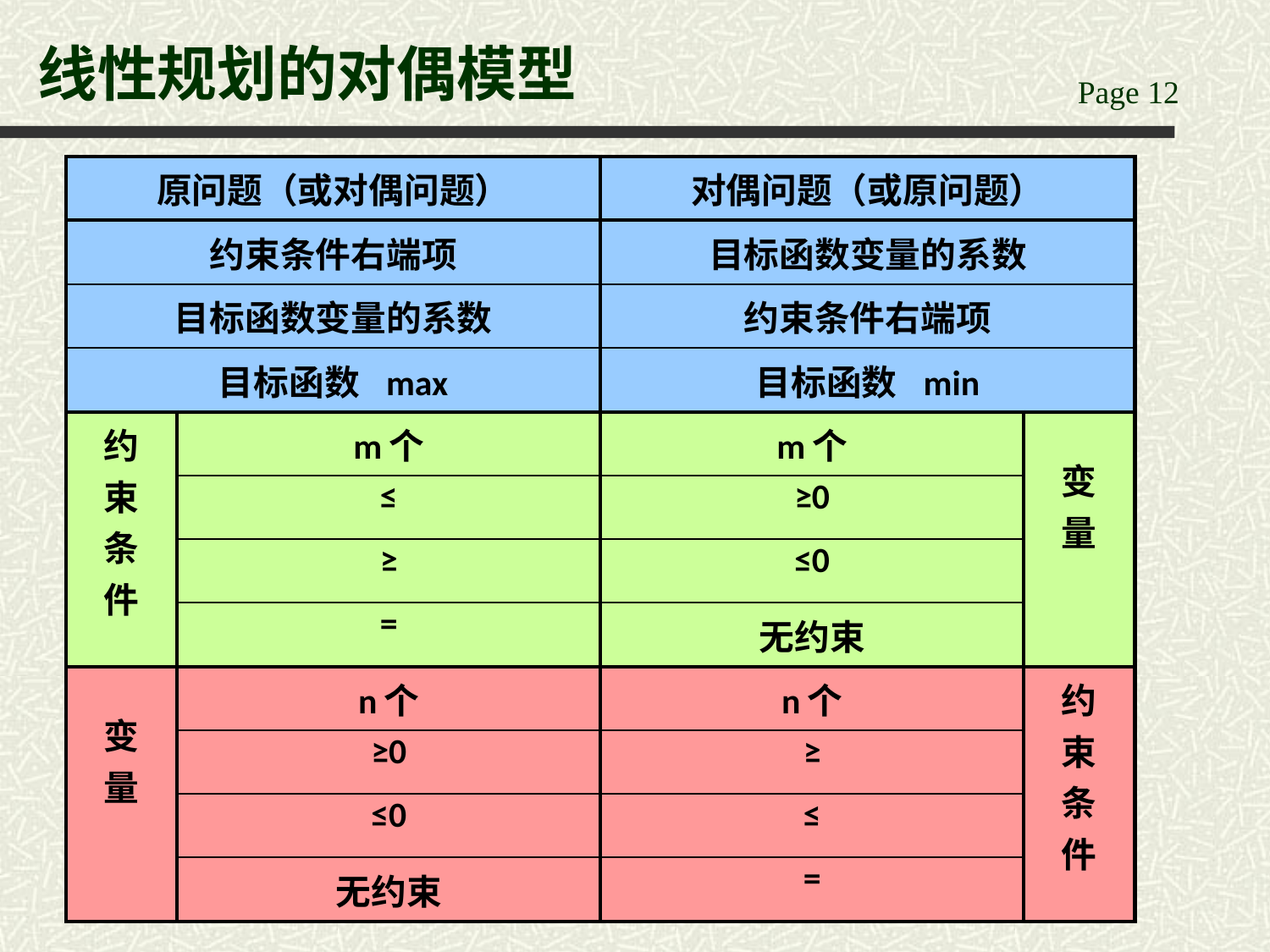

# 线性规划的对偶模型
| 原问题（或对偶问题） |  | 对偶问题（或原问题） |  |
| --- | --- | --- | --- |
| 约束条件右端项 |  | 目标函数变量的系数 |  |
| 目标函数变量的系数 |  | 约束条件右端项 |  |
| 目标函数 max |  | 目标函数 min |  |
| 约 束 条 件 | m个 | m个 | 变 量 |
|  | ≤ | ≥0 |  |
|  | ≥ | ≤0 |  |
|  | = | 无约束 |  |
| 变 量 | n个 | n个 | 约 束 条 件 |
|  | ≥0 | ≥ |  |
|  | ≤0 | ≤ |  |
|  | 无约束 | = |  |